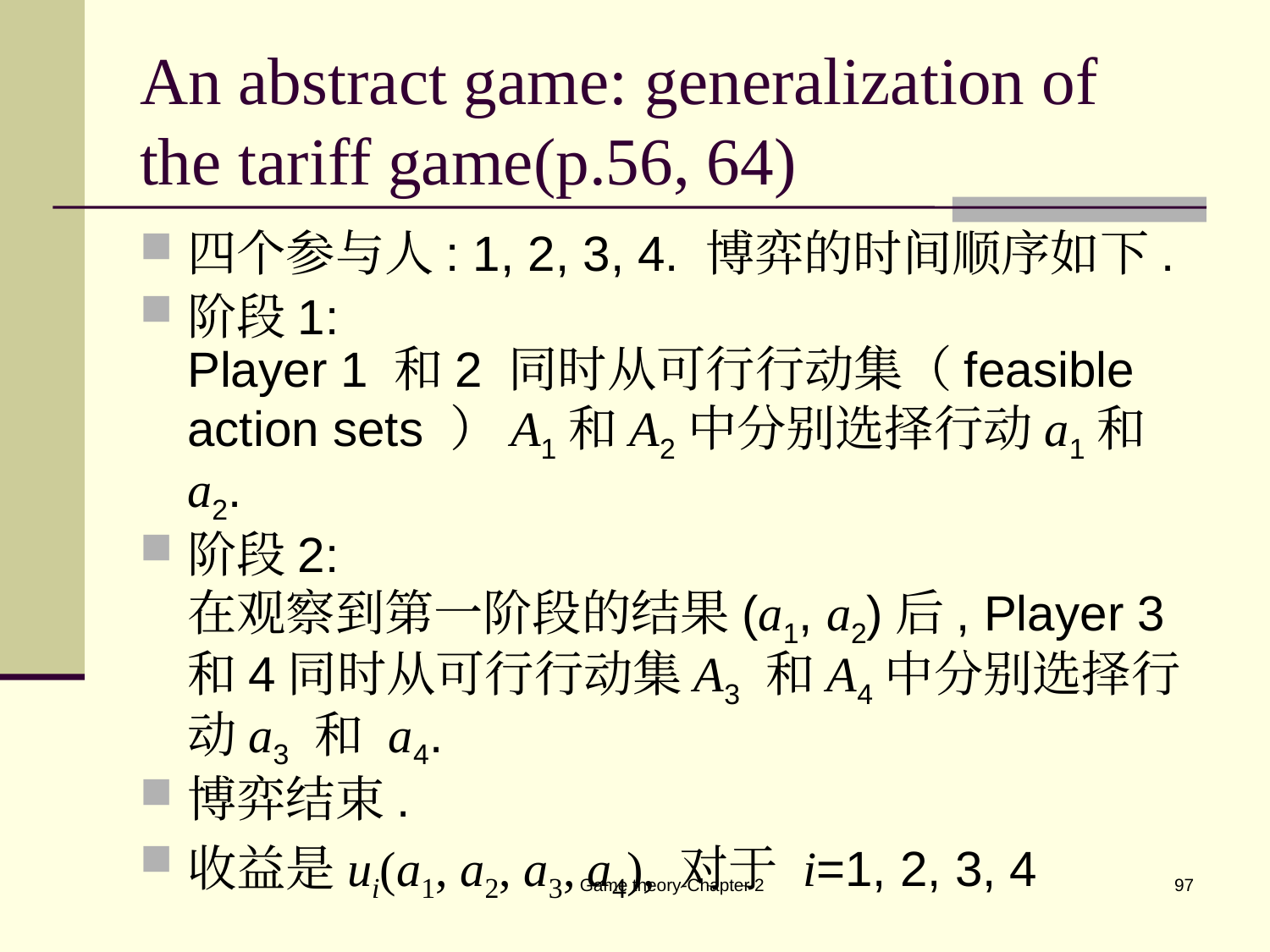

# An abstract game: generalization of the tariff game(p.56, 64)
四个参与人: 1, 2, 3, 4. 博弈的时间顺序如下.
阶段1:
Player 1 和2 同时从可行行动集（feasible action sets ）A1和A2中分别选择行动a1和a2.
阶段2:
在观察到第一阶段的结果(a1, a2)后, Player 3 和4同时从可行行动集A3 和A4中分别选择行动a3 和 a4.
博弈结束.
收益是ui(a1, a2, a3, a4), 对于 i=1, 2, 3, 4
Game theory-Chapter 2
97